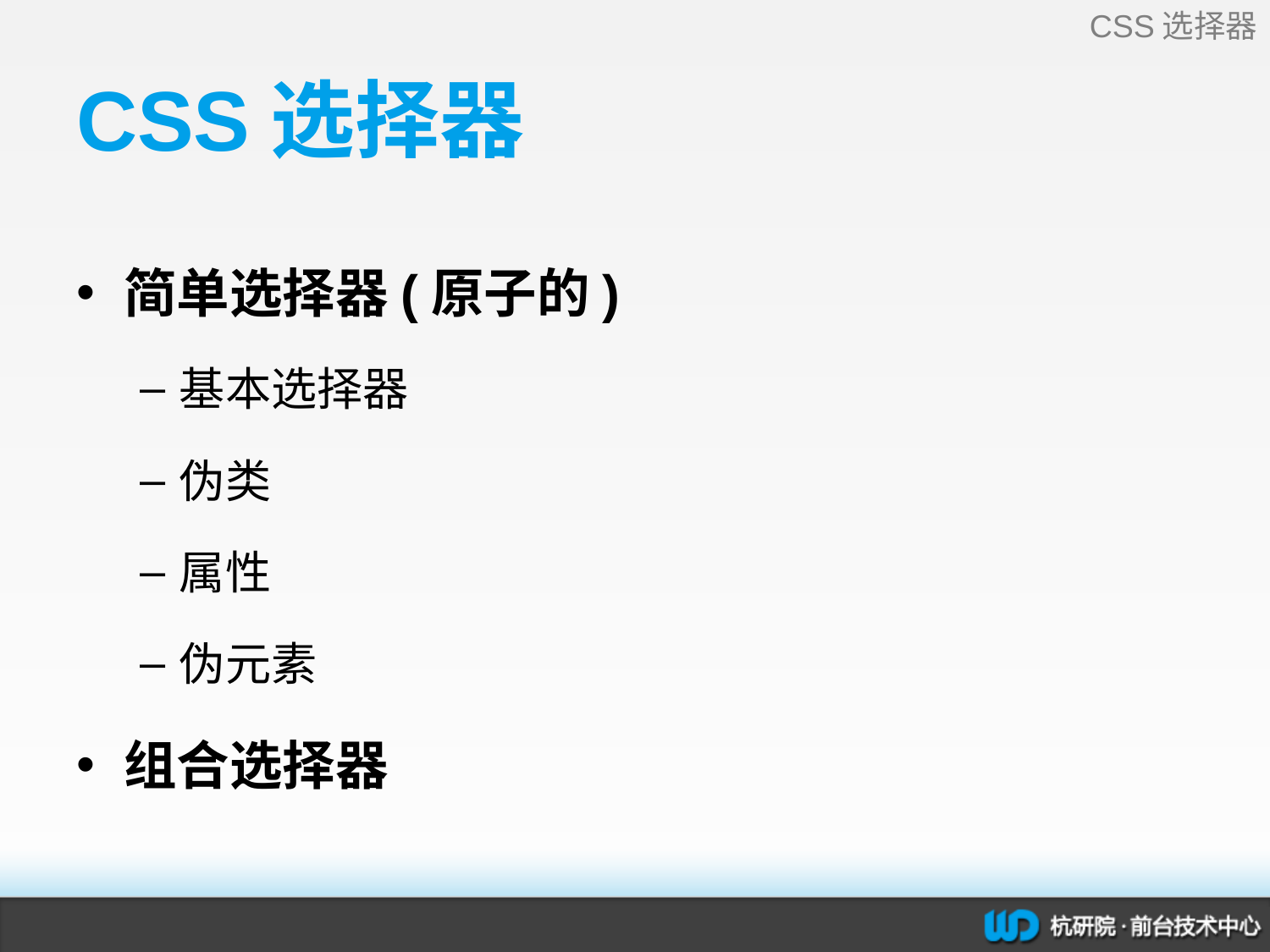

CSS选择器
# CSS选择器
简单选择器(原子的)
基本选择器
伪类
属性
伪元素
组合选择器